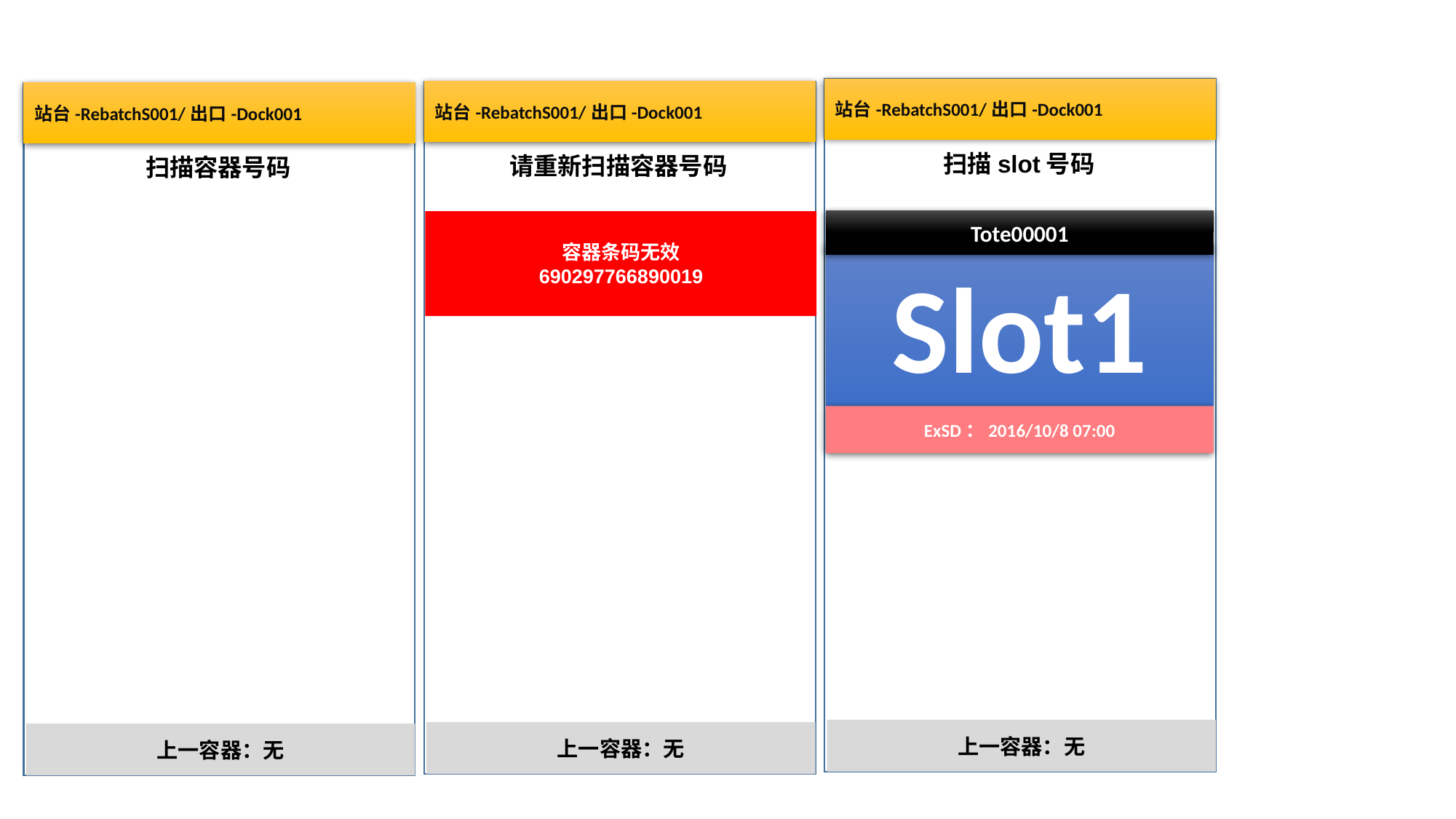

站台-RebatchS001/出口-Dock001

站台-RebatchS001/出口-Dock001

站台-RebatchS001/出口-Dock001
扫描slot号码
请重新扫描容器号码
扫描容器号码
Tote00001
容器条码无效
690297766890019
Slot1
ExSD：2016/10/8 07:00
上一容器：无
上一容器：无
上一容器：无